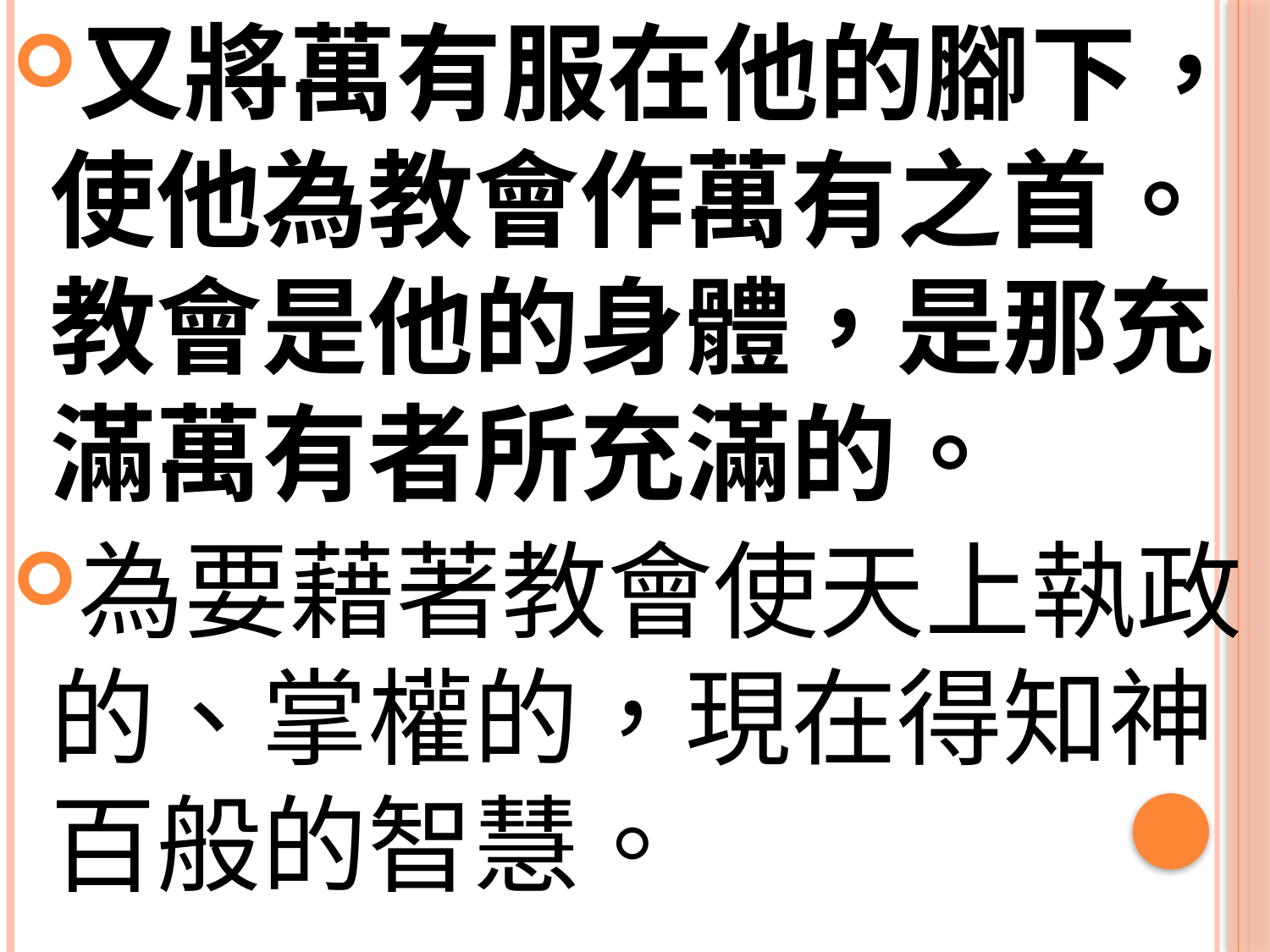

又將萬有服在他的腳下，使他為教會作萬有之首。 教會是他的身體，是那充滿萬有者所充滿的。
為要藉著教會使天上執政的、掌權的，現在得知神百般的智慧。